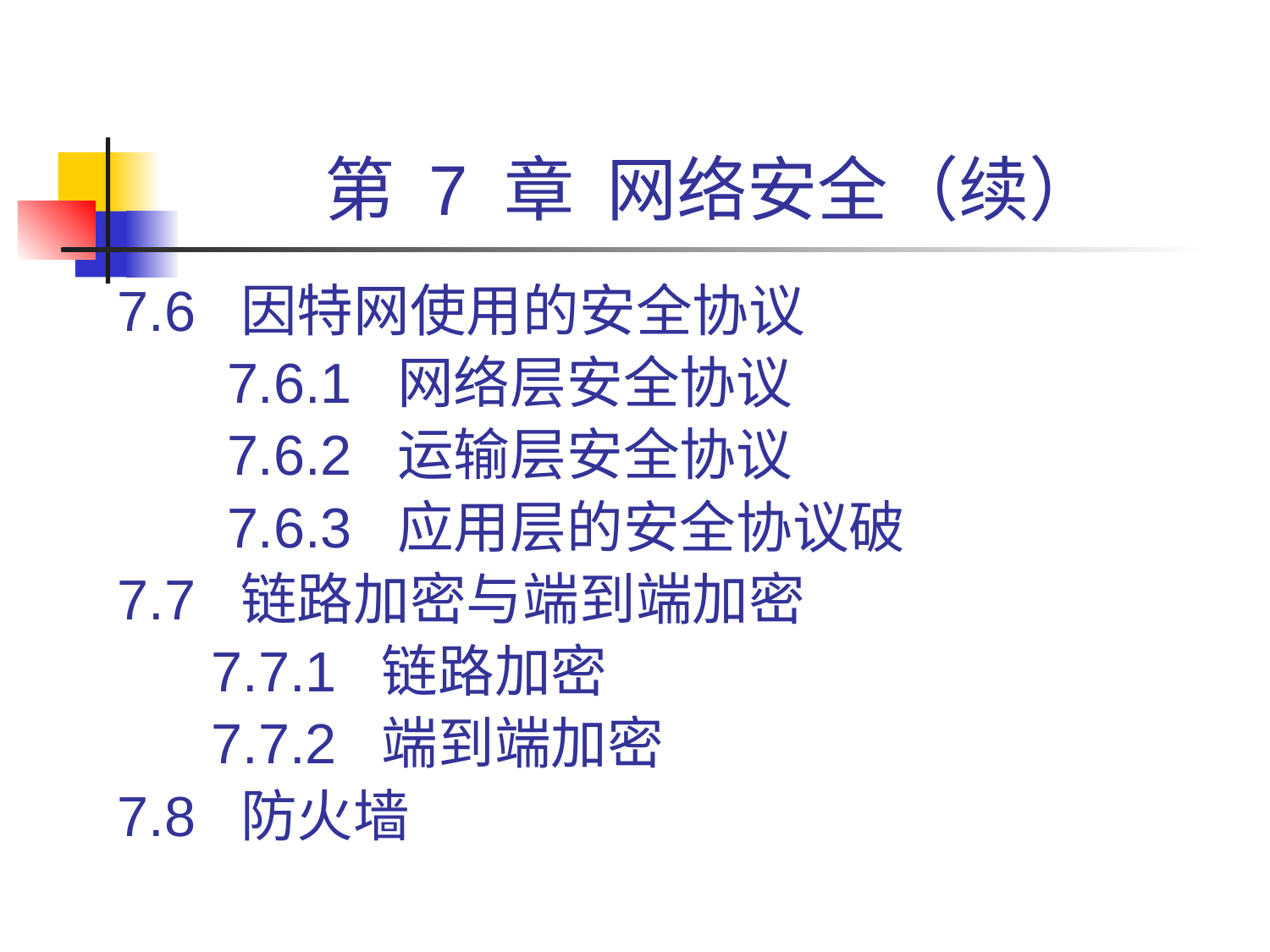

# 第 7 章  网络安全（续）
7.6  因特网使用的安全协议
       7.6.1  网络层安全协议
       7.6.2  运输层安全协议
       7.6.3  应用层的安全协议破
7.7  链路加密与端到端加密
      7.7.1  链路加密
      7.7.2  端到端加密
7.8  防火墙